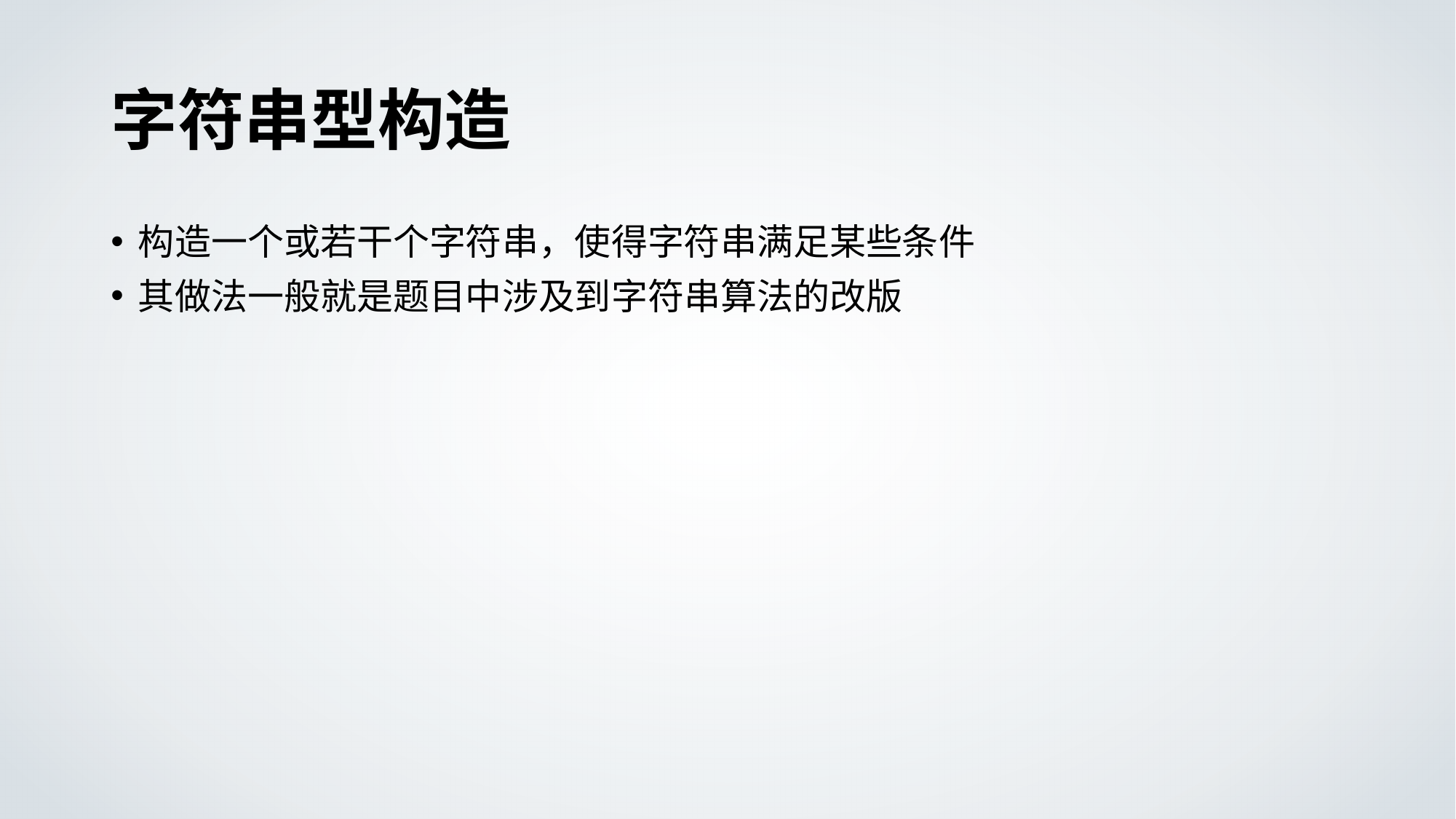

# 字符串型构造
构造一个或若干个字符串，使得字符串满足某些条件
其做法一般就是题目中涉及到字符串算法的改版